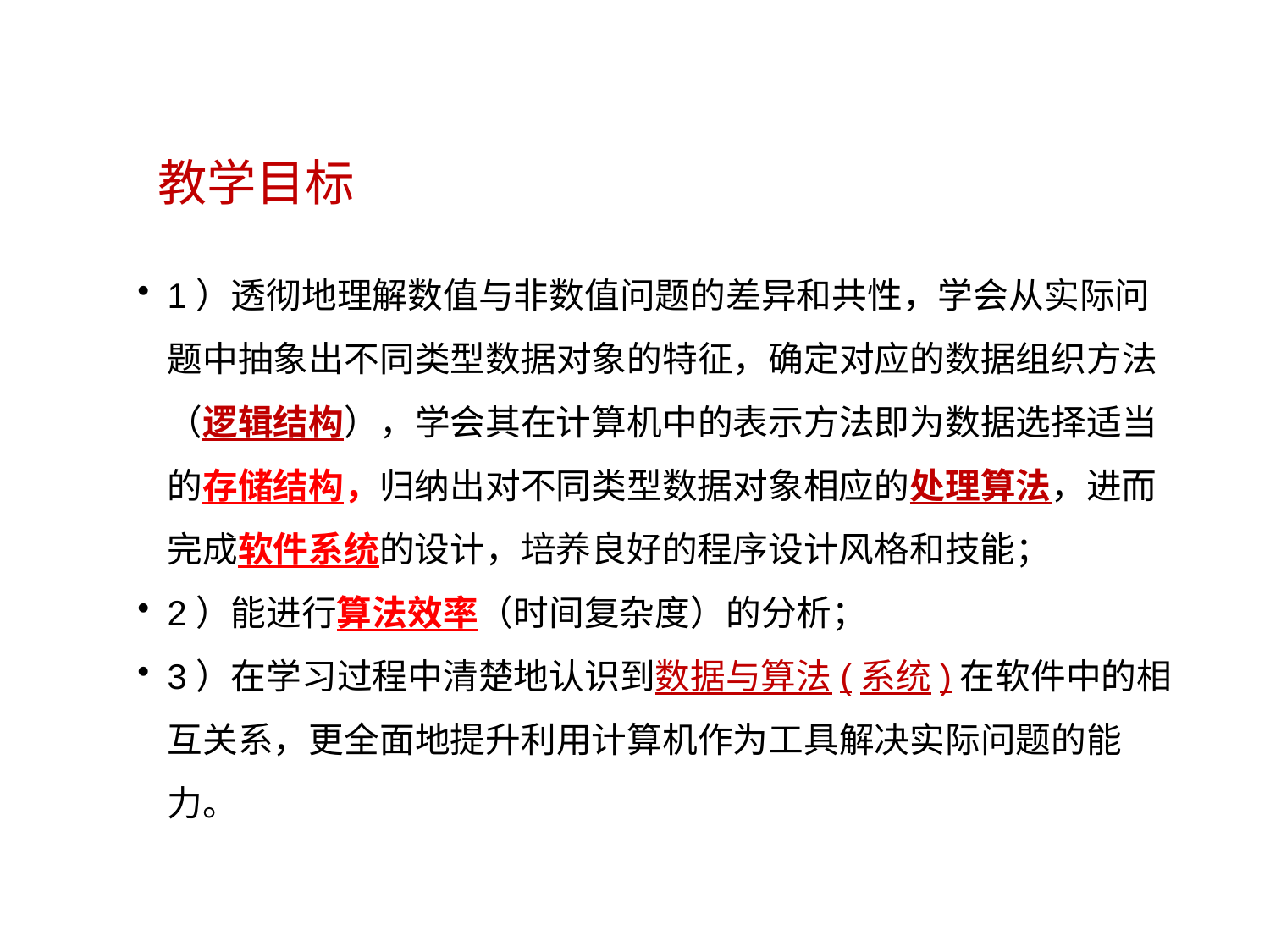

教学目标
1）透彻地理解数值与非数值问题的差异和共性，学会从实际问题中抽象出不同类型数据对象的特征，确定对应的数据组织方法（逻辑结构），学会其在计算机中的表示方法即为数据选择适当的存储结构，归纳出对不同类型数据对象相应的处理算法，进而完成软件系统的设计，培养良好的程序设计风格和技能；
2）能进行算法效率（时间复杂度）的分析；
3）在学习过程中清楚地认识到数据与算法(系统)在软件中的相互关系，更全面地提升利用计算机作为工具解决实际问题的能力。
6